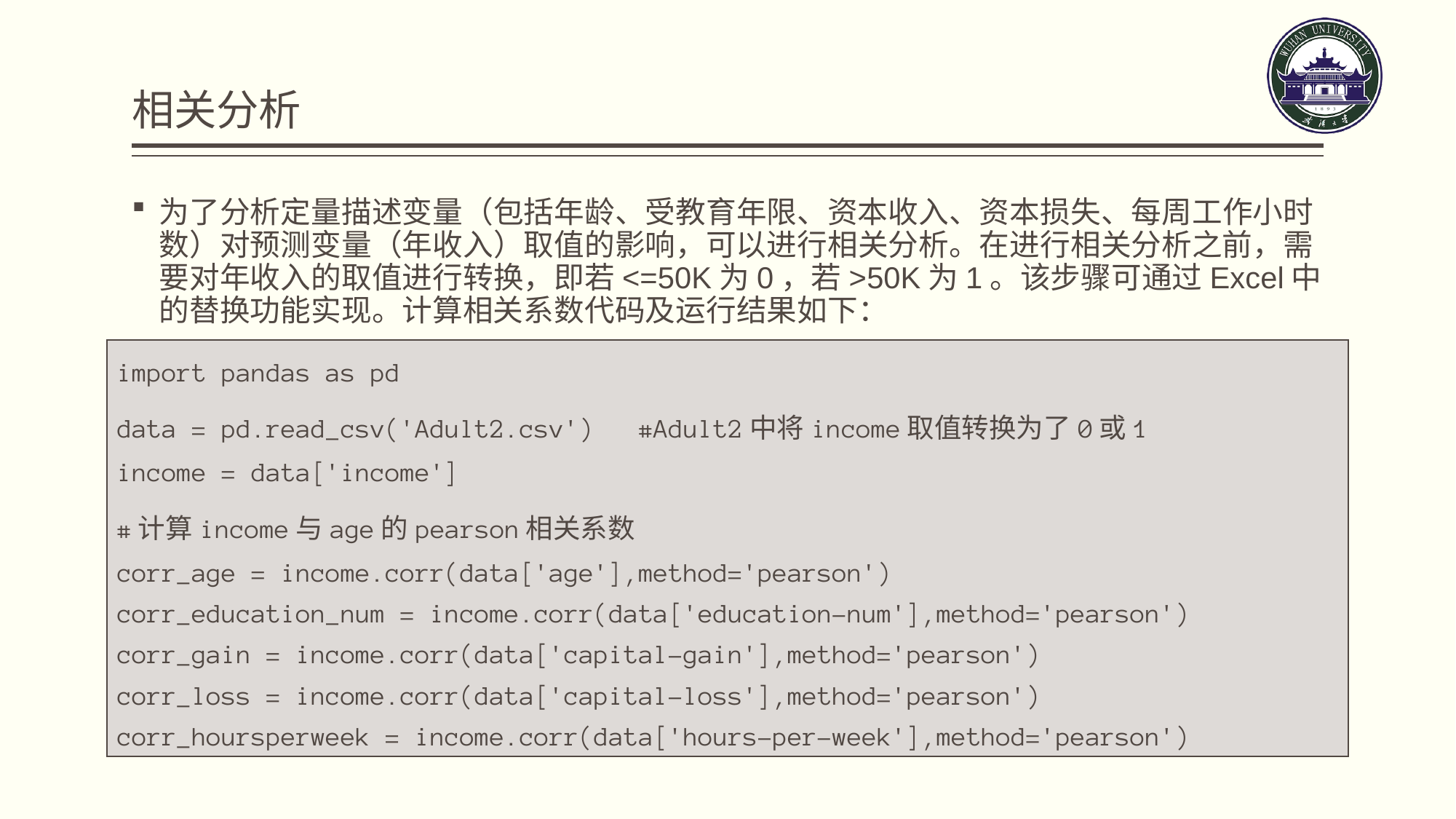

# 相关分析
为了分析定量描述变量（包括年龄、受教育年限、资本收入、资本损失、每周工作小时数）对预测变量（年收入）取值的影响，可以进行相关分析。在进行相关分析之前，需要对年收入的取值进行转换，即若<=50K为0，若>50K为1。该步骤可通过Excel中的替换功能实现。计算相关系数代码及运行结果如下：
| import pandas as pd data = pd.read\_csv('Adult2.csv') #Adult2中将income取值转换为了0或1 income = data['income'] #计算income与age的pearson相关系数 corr\_age = income.corr(data['age'],method='pearson') corr\_education\_num = income.corr(data['education-num'],method='pearson') corr\_gain = income.corr(data['capital-gain'],method='pearson') corr\_loss = income.corr(data['capital-loss'],method='pearson') corr\_hoursperweek = income.corr(data['hours-per-week'],method='pearson') |
| --- |